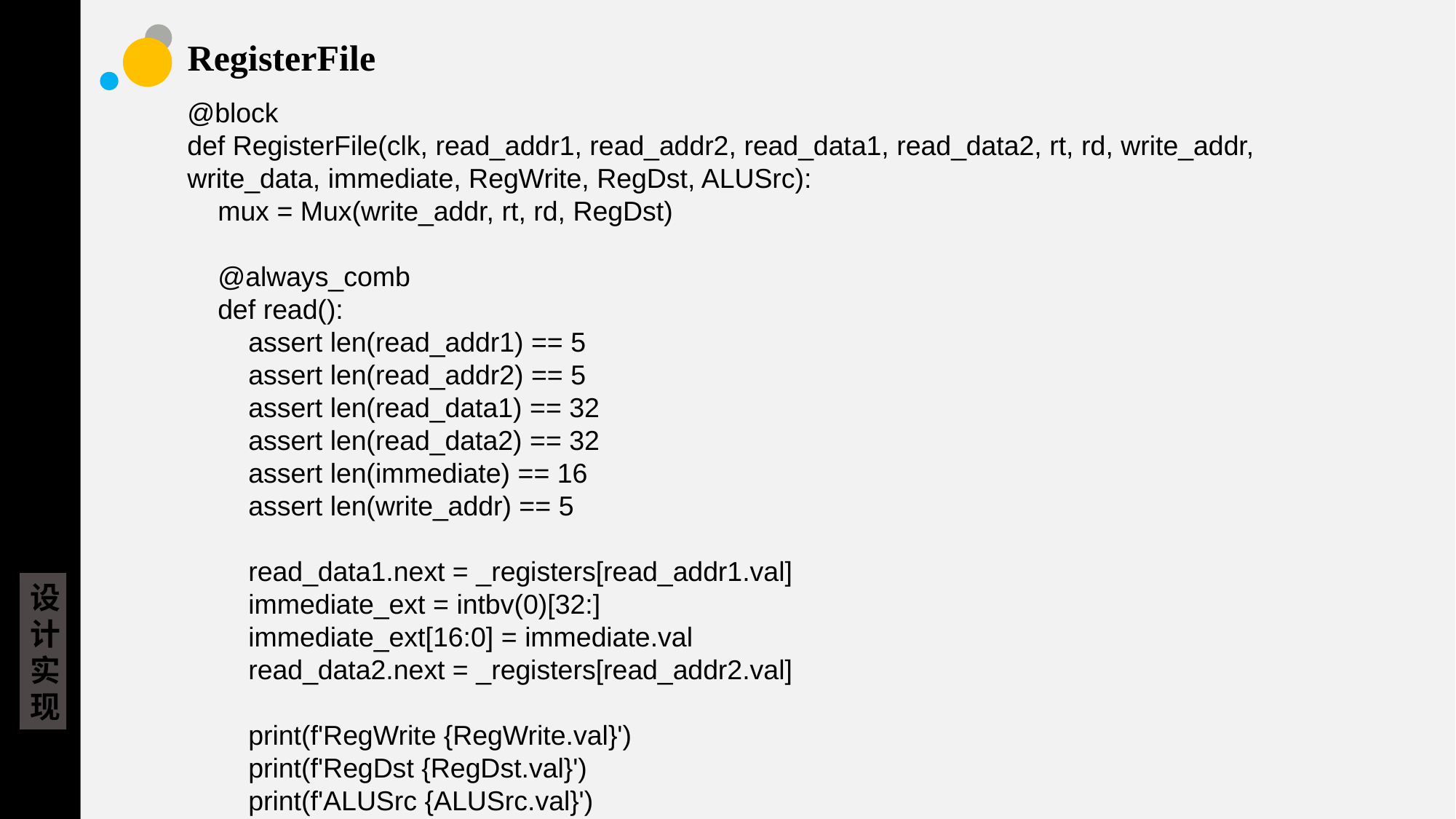

# RegisterFile
问题提出
@block
def RegisterFile(clk, read_addr1, read_addr2, read_data1, read_data2, rt, rd, write_addr, write_data, immediate, RegWrite, RegDst, ALUSrc):
    mux = Mux(write_addr, rt, rd, RegDst)

    @always_comb
    def read():
        assert len(read_addr1) == 5
        assert len(read_addr2) == 5
        assert len(read_data1) == 32
        assert len(read_data2) == 32
        assert len(immediate) == 16
        assert len(write_addr) == 5

        read_data1.next = _registers[read_addr1.val]
        immediate_ext = intbv(0)[32:]
        immediate_ext[16:0] = immediate.val
        read_data2.next = _registers[read_addr2.val]

        print(f'RegWrite {RegWrite.val}')
        print(f'RegDst {RegDst.val}')
        print(f'ALUSrc {ALUSrc.val}')
文献综述
设计实现